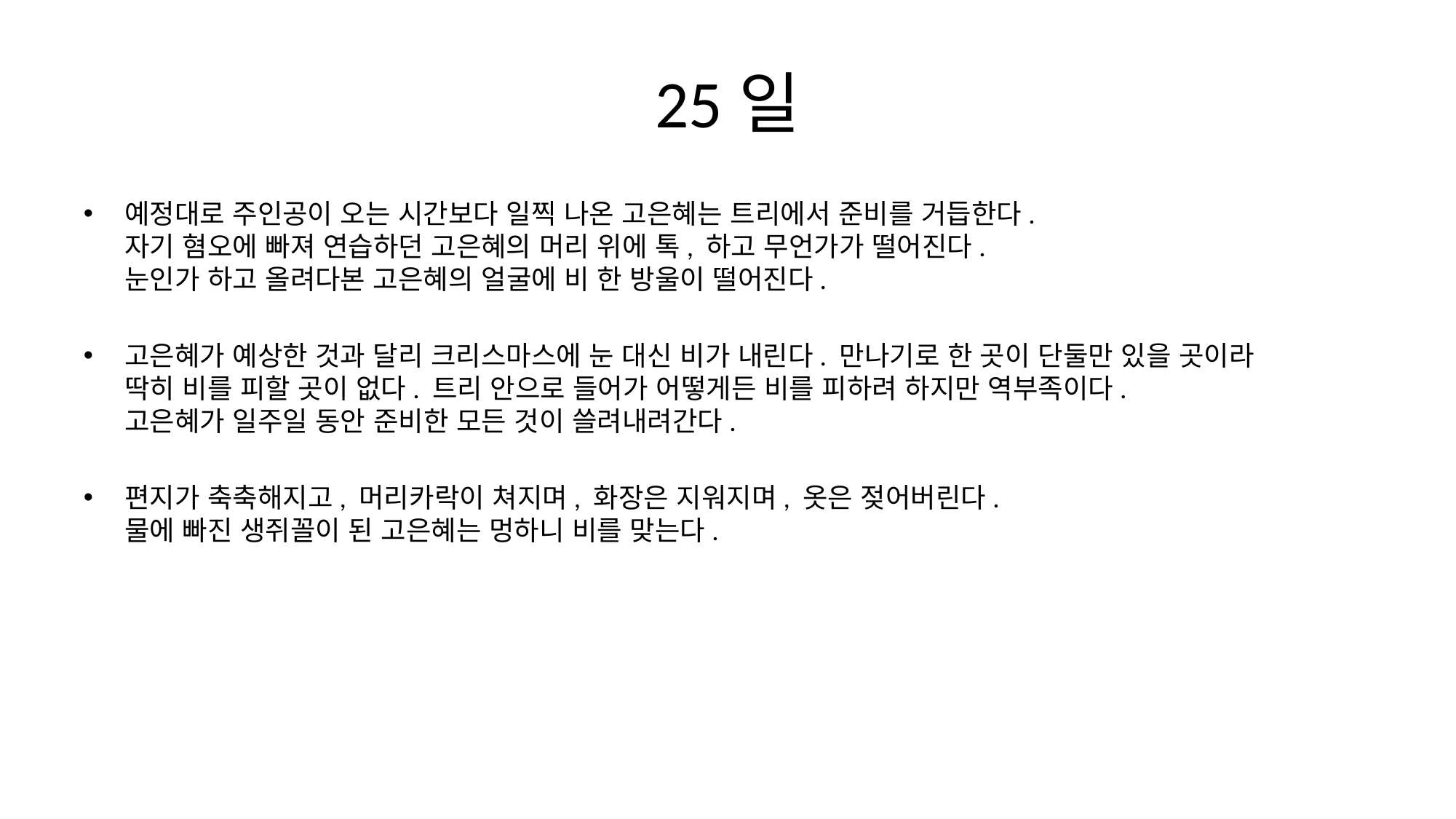

# 25일
예정대로 주인공이 오는 시간보다 일찍 나온 고은혜는 트리에서 준비를 거듭한다.
자기 혐오에 빠져 연습하던 고은혜의 머리 위에 톡, 하고 무언가가 떨어진다.
눈인가 하고 올려다본 고은혜의 얼굴에 비 한 방울이 떨어진다.

고은혜가 예상한 것과 달리 크리스마스에 눈 대신 비가 내린다. 만나기로 한 곳이 단둘만 있을 곳이라
딱히 비를 피할 곳이 없다. 트리 안으로 들어가 어떻게든 비를 피하려 하지만 역부족이다.
고은혜가 일주일 동안 준비한 모든 것이 쓸려내려간다.

편지가 축축해지고, 머리카락이 쳐지며, 화장은 지워지며, 옷은 젖어버린다.
물에 빠진 생쥐꼴이 된 고은혜는 멍하니 비를 맞는다.